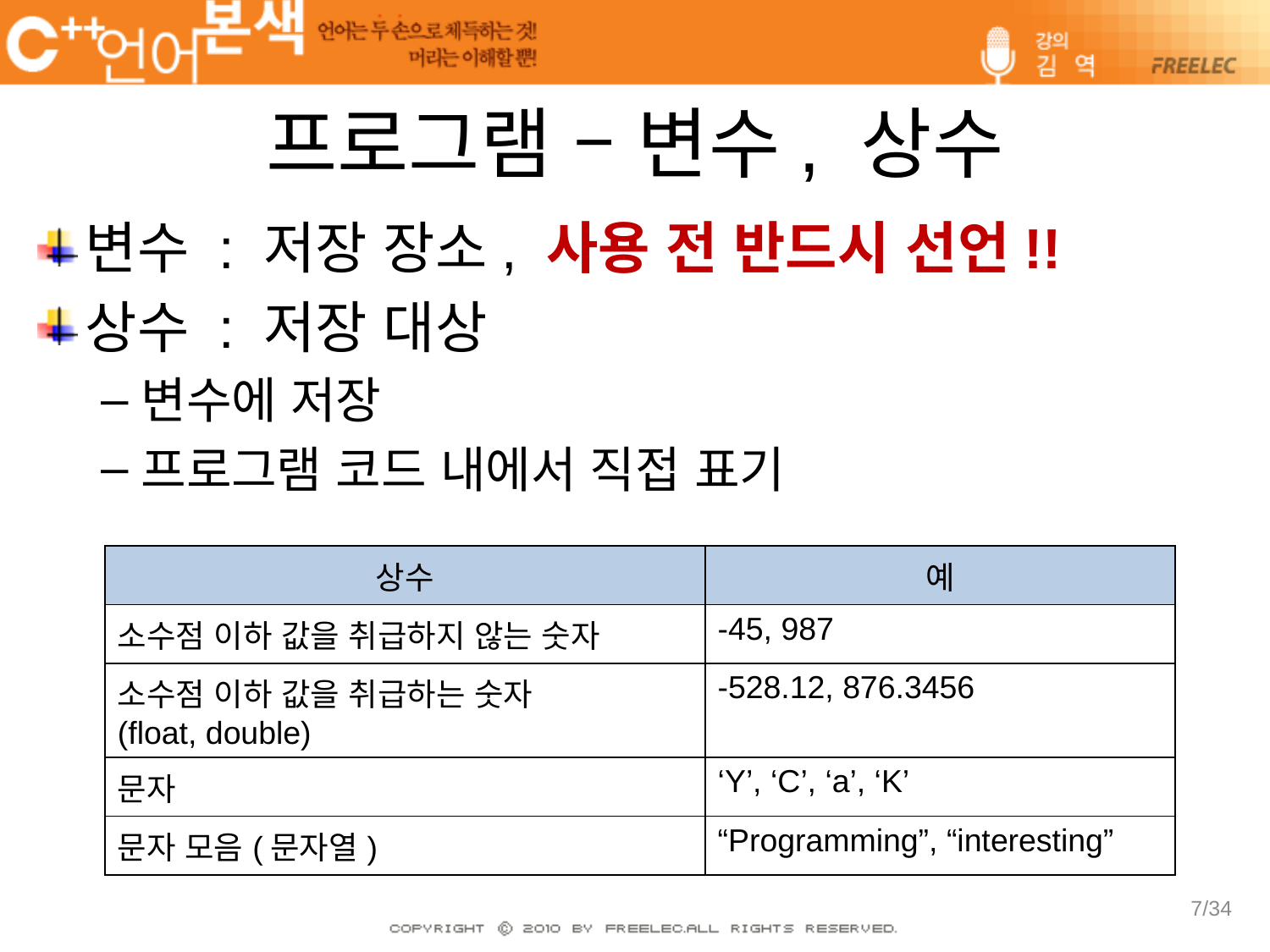

# 프로그램 – 변수, 상수
변수 : 저장 장소, 사용 전 반드시 선언!!
상수 : 저장 대상
변수에 저장
프로그램 코드 내에서 직접 표기
| 상수 | 예 |
| --- | --- |
| 소수점 이하 값을 취급하지 않는 숫자 | -45, 987 |
| 소수점 이하 값을 취급하는 숫자 (float, double) | -528.12, 876.3456 |
| 문자 | ‘Y’, ‘C’, ‘a’, ‘K’ |
| 문자 모음(문자열) | “Programming”, “interesting” |
7/34